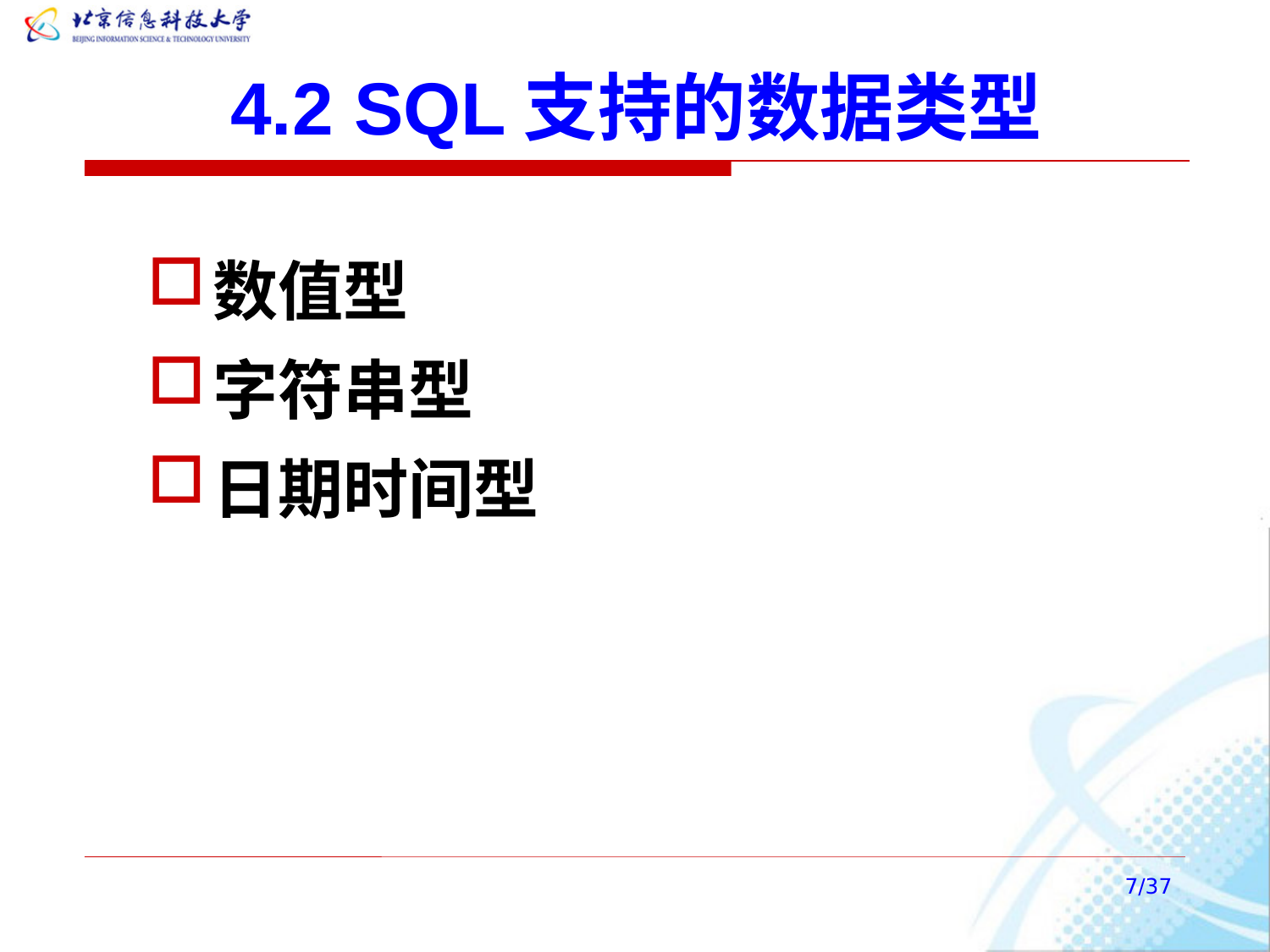

# 4.2 SQL支持的数据类型
数值型
字符串型
日期时间型

7/37